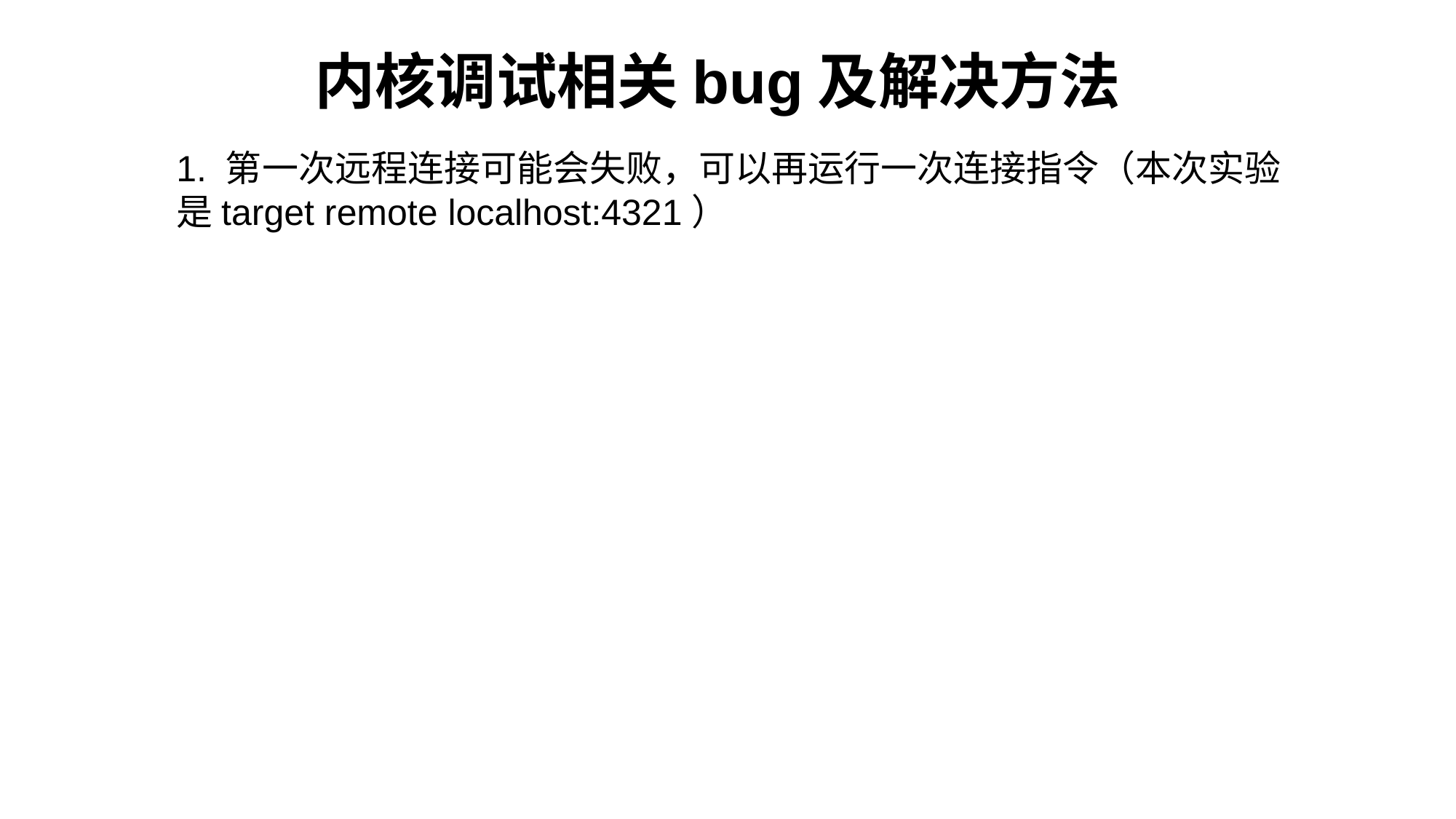

# 内核调试相关bug及解决方法
1. 第一次远程连接可能会失败，可以再运行一次连接指令（本次实验是target remote localhost:4321）